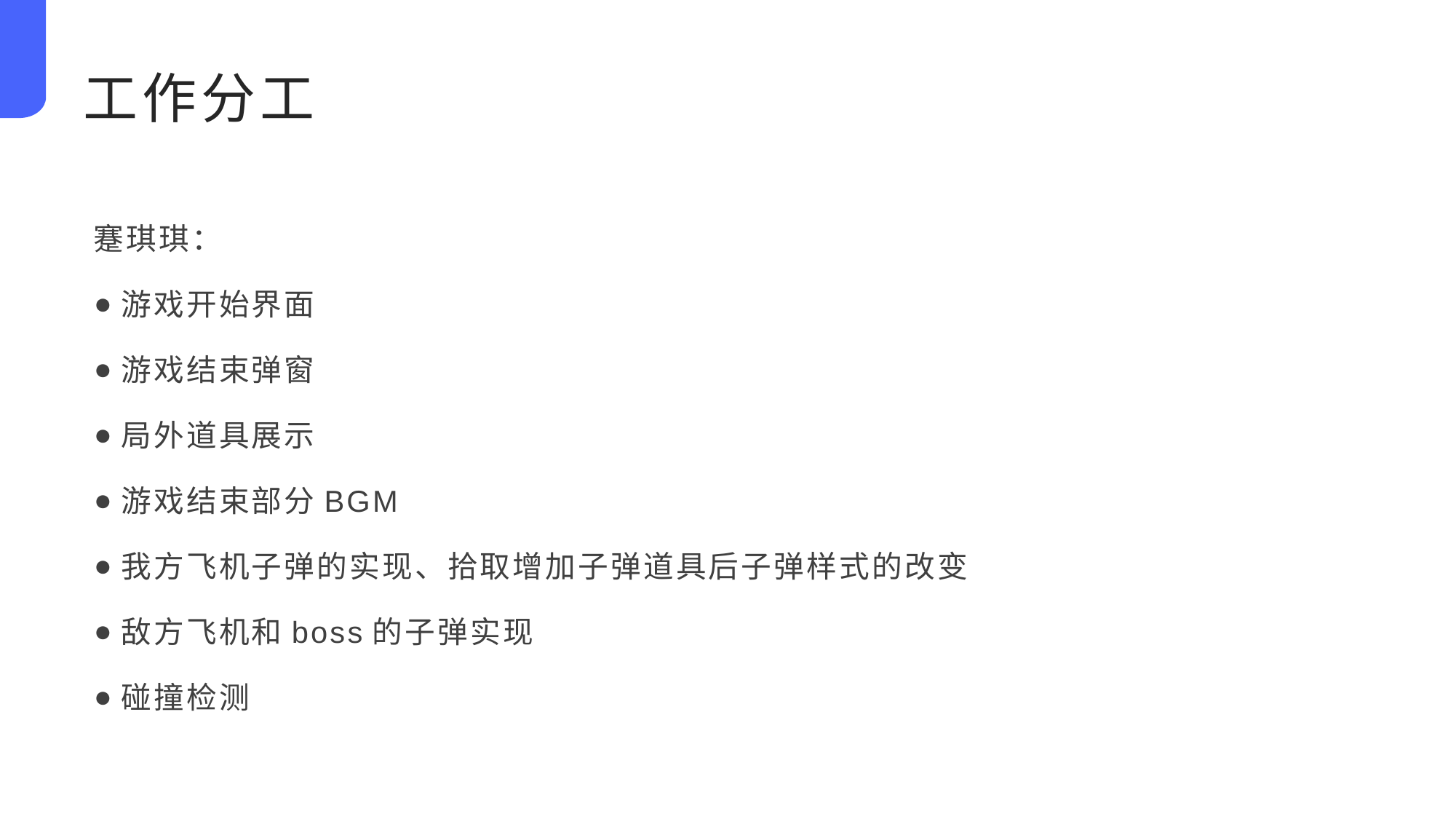

工作分工

蹇琪琪：
游戏开始界面
游戏结束弹窗
局外道具展示
游戏结束部分BGM
我方飞机子弹的实现、拾取增加子弹道具后子弹样式的改变
敌方飞机和boss的子弹实现
碰撞检测